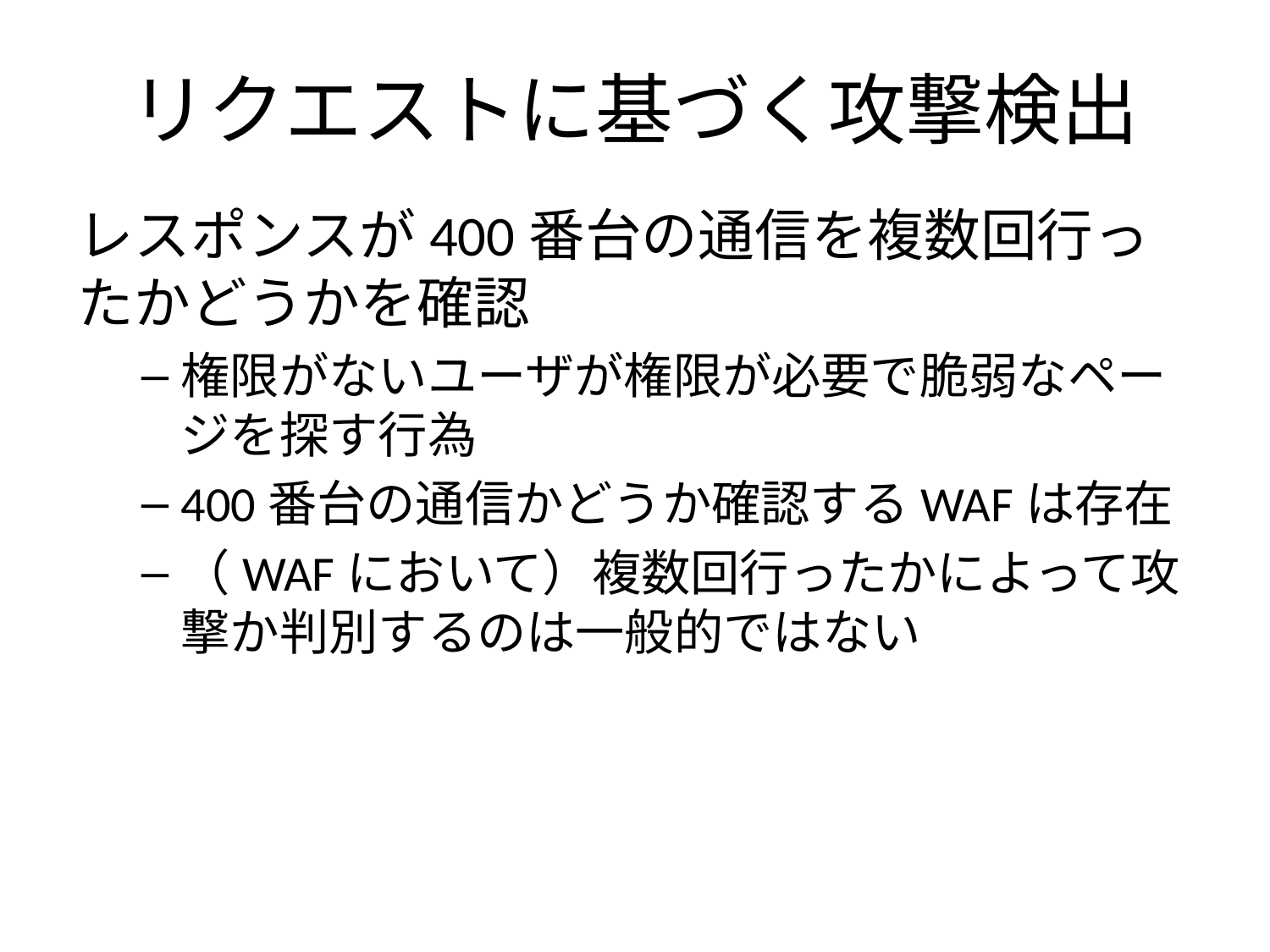

# リクエストに基づく攻撃検出
レスポンスが400番台の通信を複数回行ったかどうかを確認
権限がないユーザが権限が必要で脆弱なページを探す行為
400番台の通信かどうか確認するWAFは存在
（WAFにおいて）複数回行ったかによって攻撃か判別するのは一般的ではない